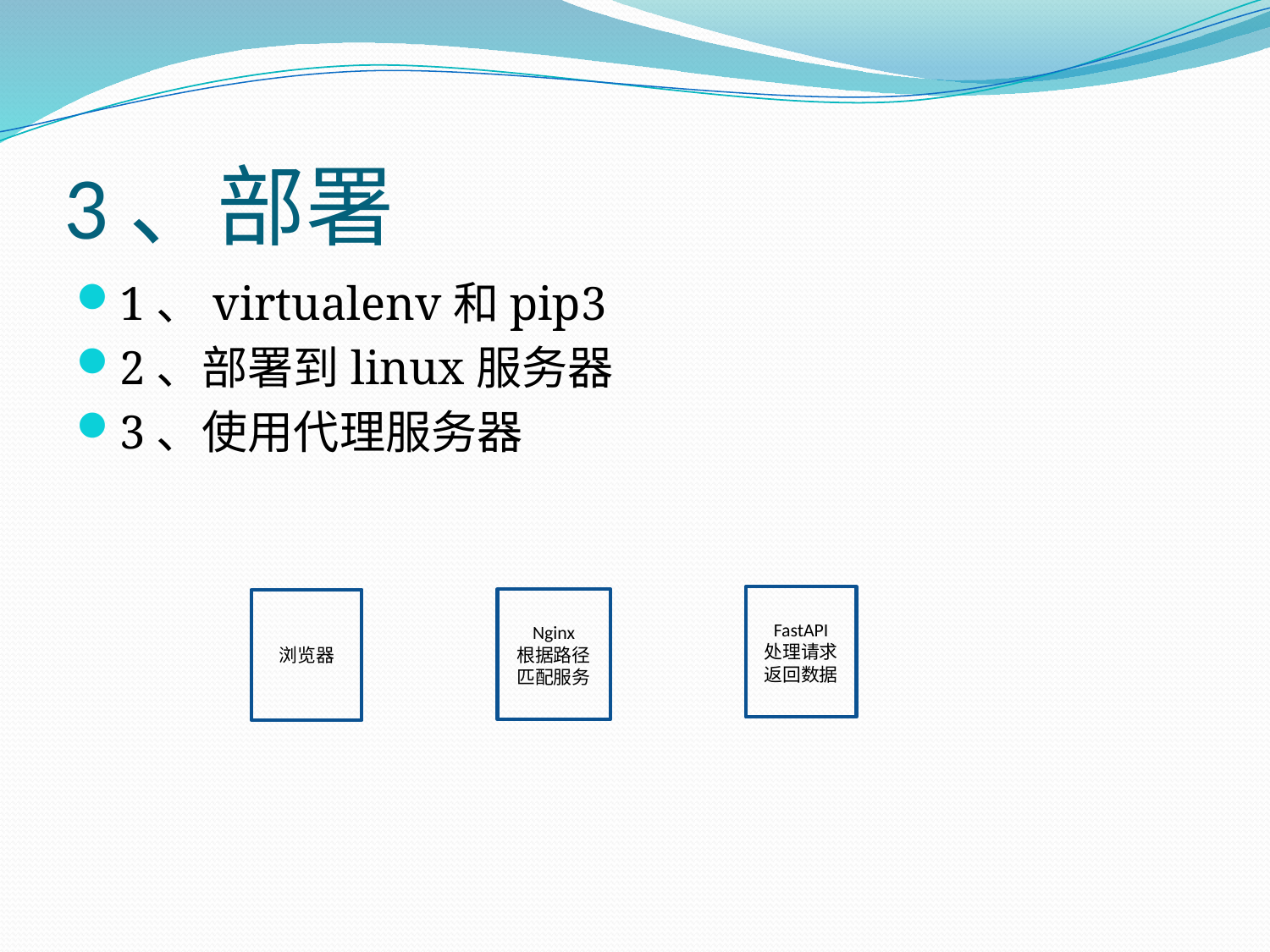

# 3、部署
1、virtualenv和pip3
2、部署到linux服务器
3、使用代理服务器

FastAPI
处理请求返回数据
Nginx
根据路径匹配服务
浏览器